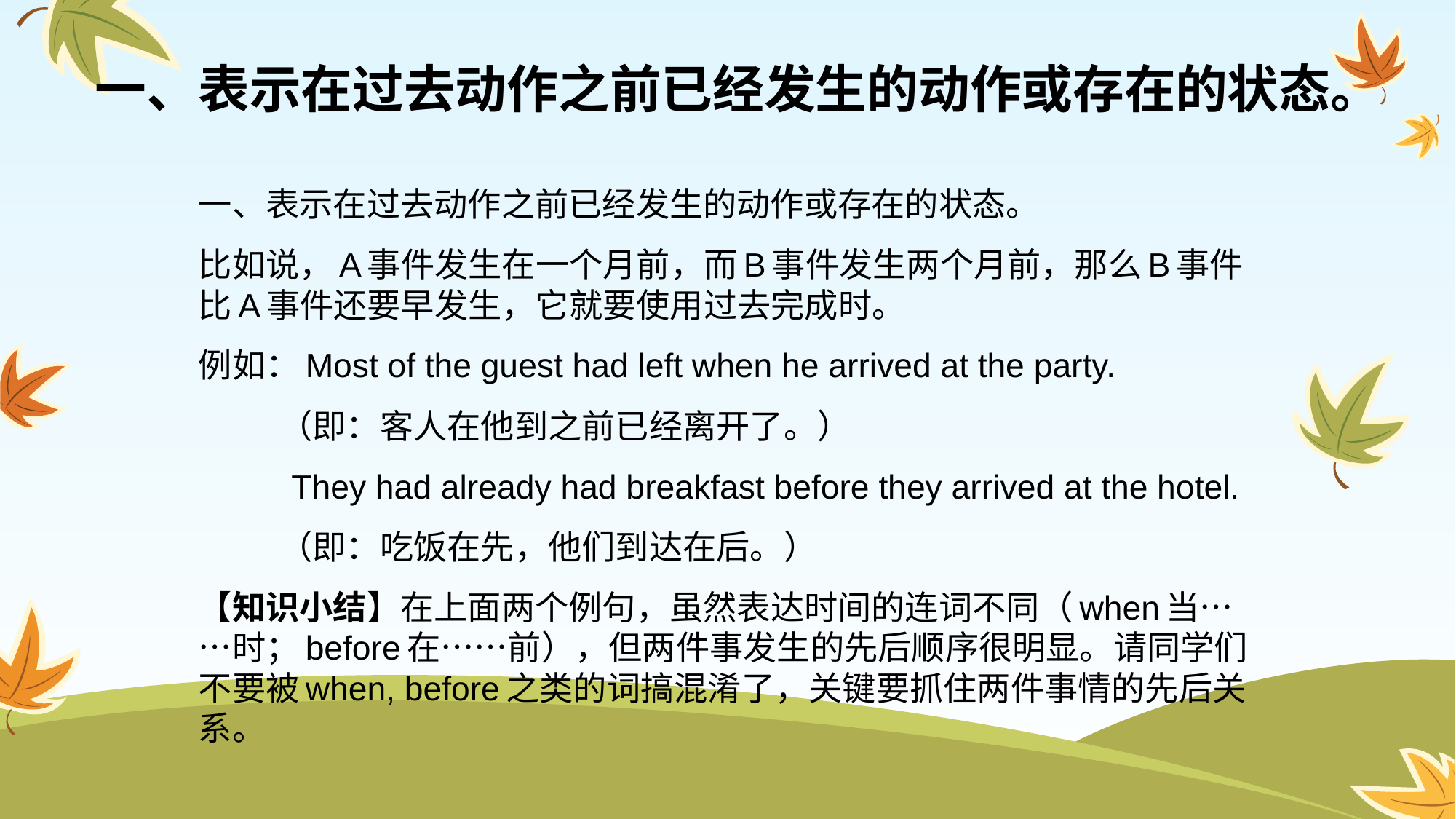

# 一、表示在过去动作之前已经发生的动作或存在的状态。
一、表示在过去动作之前已经发生的动作或存在的状态。
比如说，A事件发生在一个月前，而B事件发生两个月前，那么B事件比A事件还要早发生，它就要使用过去完成时。
例如：Most of the guest had left when he arrived at the party.
          （即：客人在他到之前已经离开了。）
          They had already had breakfast before they arrived at the hotel.
          （即：吃饭在先，他们到达在后。）
【知识小结】在上面两个例句，虽然表达时间的连词不同（when当……时；before在……前），但两件事发生的先后顺序很明显。请同学们不要被when, before之类的词搞混淆了，关键要抓住两件事情的先后关系。